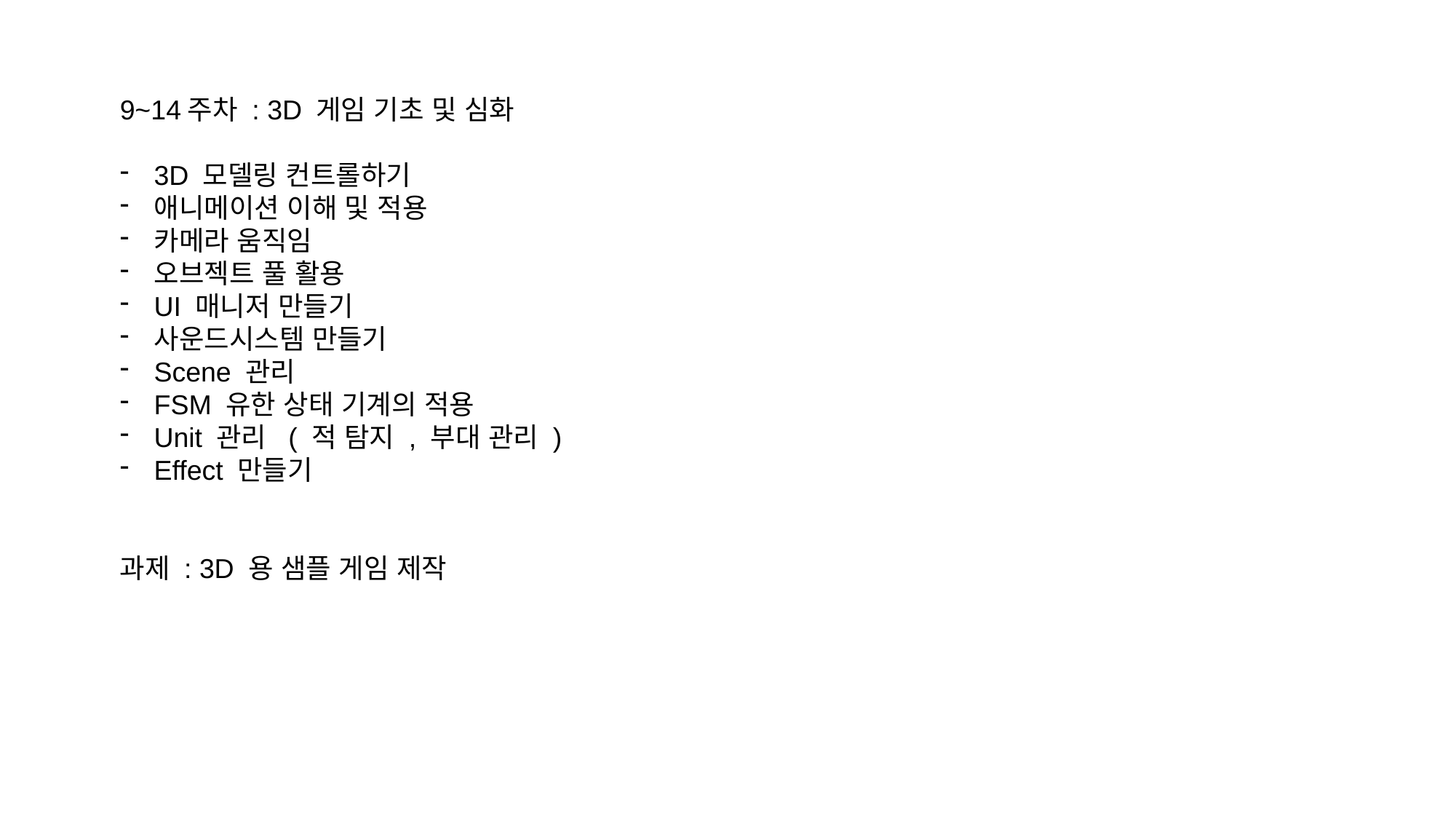

9~14주차 : 3D 게임 기초 및 심화

3D 모델링 컨트롤하기
애니메이션 이해 및 적용
카메라 움직임
오브젝트 풀 활용
UI 매니저 만들기
사운드시스템 만들기
Scene 관리
FSM 유한 상태 기계의 적용
Unit 관리  ( 적 탐지 , 부대 관리 )
Effect 만들기

과제 : 3D 용 샘플 게임 제작